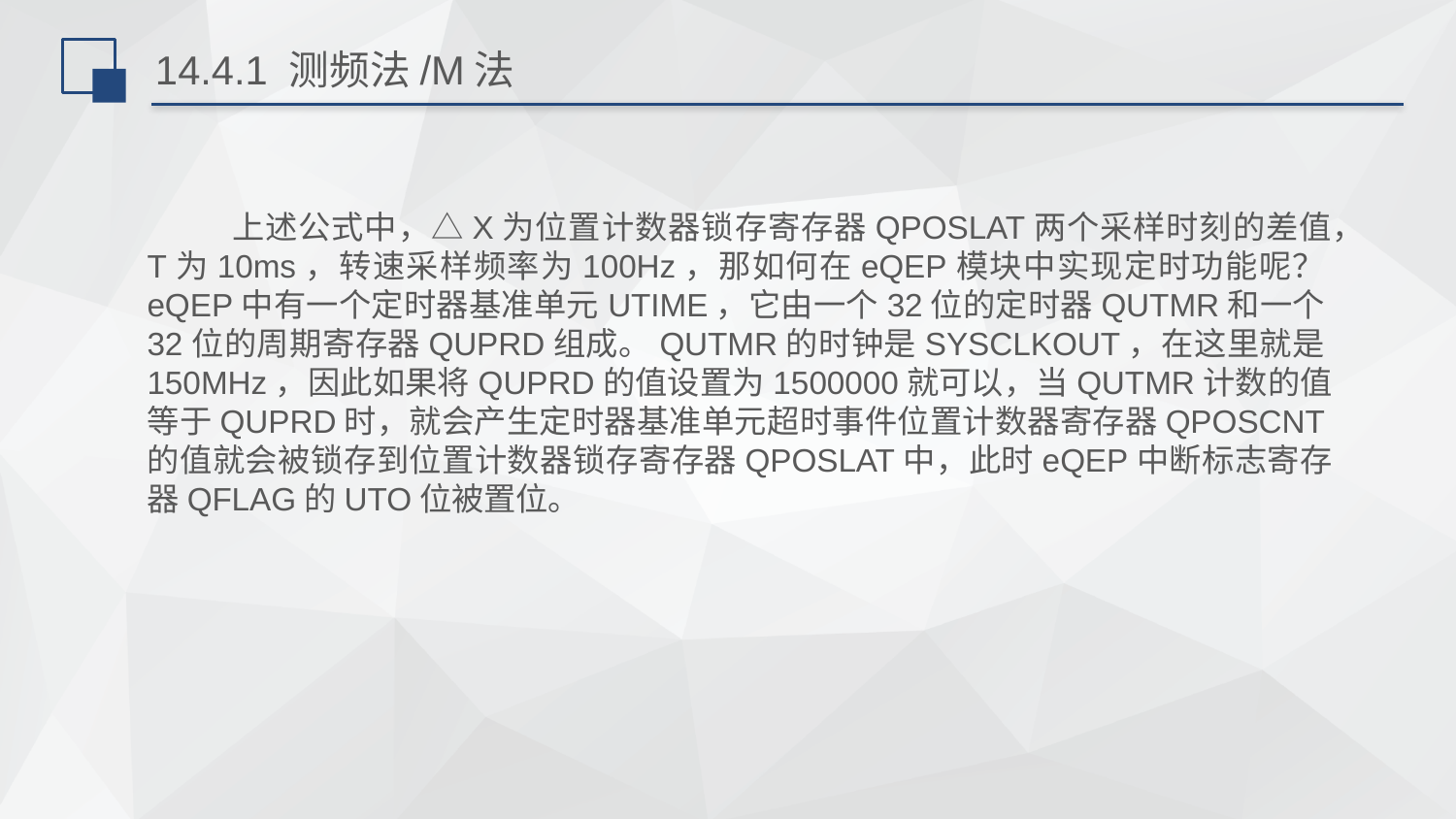

# 14.4.1 测频法/M法
上述公式中，△X为位置计数器锁存寄存器QPOSLAT两个采样时刻的差值，T为10ms，转速采样频率为100Hz，那如何在eQEP模块中实现定时功能呢？eQEP中有一个定时器基准单元UTIME，它由一个32位的定时器QUTMR和一个32位的周期寄存器QUPRD组成。QUTMR的时钟是SYSCLKOUT，在这里就是150MHz，因此如果将QUPRD的值设置为1500000就可以，当QUTMR计数的值等于QUPRD时，就会产生定时器基准单元超时事件位置计数器寄存器QPOSCNT的值就会被锁存到位置计数器锁存寄存器QPOSLAT中，此时eQEP中断标志寄存器QFLAG的UTO位被置位。